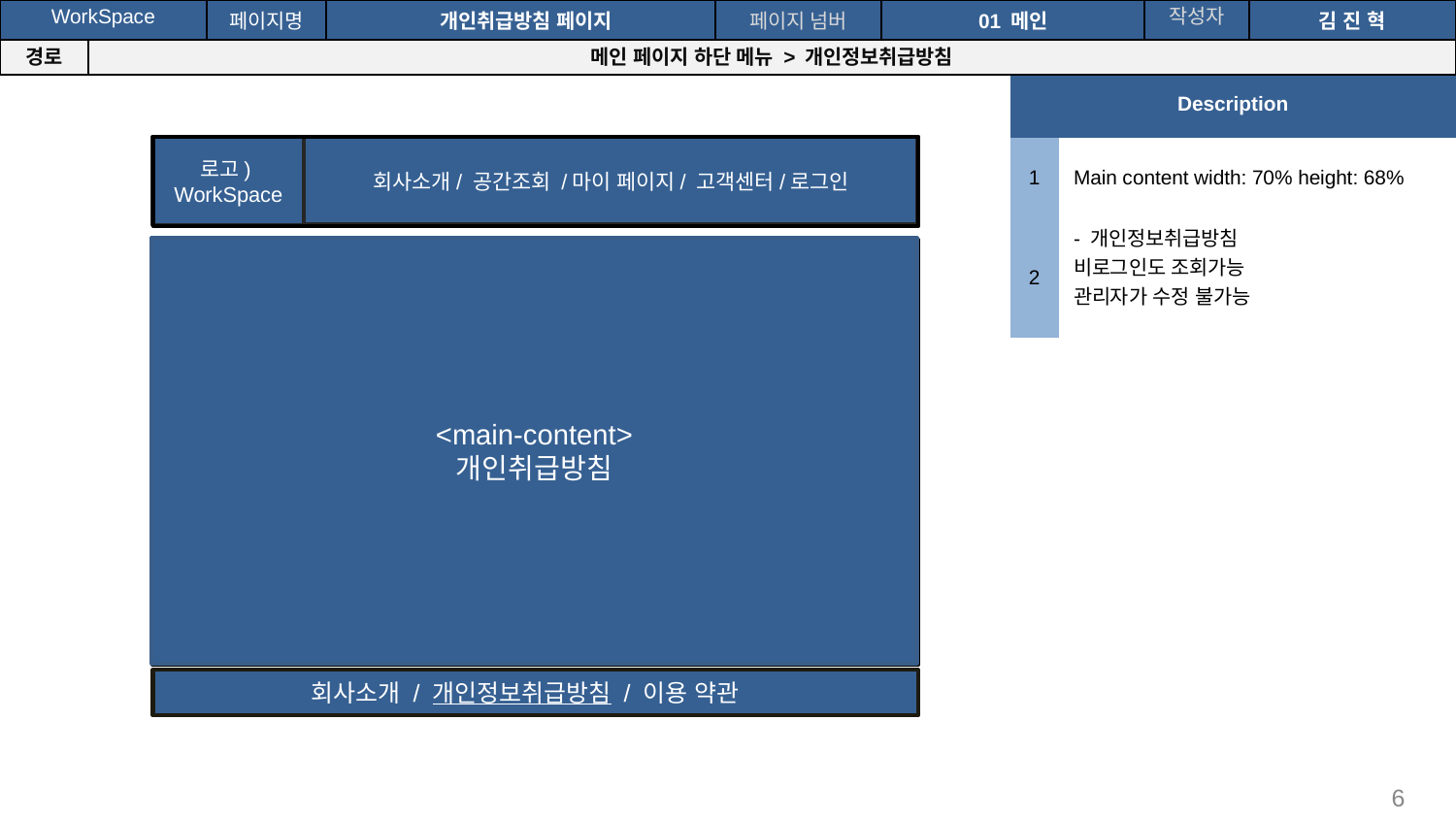

공간(오피스) 대여 시스템
| WorkSpace |  | 페이지명 | 개인취급방침 페이지 | 페이지 넘버 | 01 메인 | 작성자 | 김 진 혁 |
| --- | --- | --- | --- | --- | --- | --- | --- |
| 경로 | 메인 페이지 하단 메뉴 > 개인정보취급방침 |  |  |  |  |  |  |
| Description |  |
| --- | --- |
| 1 | Main content width: 70% height: 68% |
| 2 | - 개인정보취급방침 비로그인도 조회가능 관리자가 수정 불가능 |
회사소개/ 공간조회 /마이 페이지/ 고객센터/로그인
로고)
WorkSpace
회사소개 / 개인정보취급방침 / 이용 약관

<main-content>
개인취급방침

6